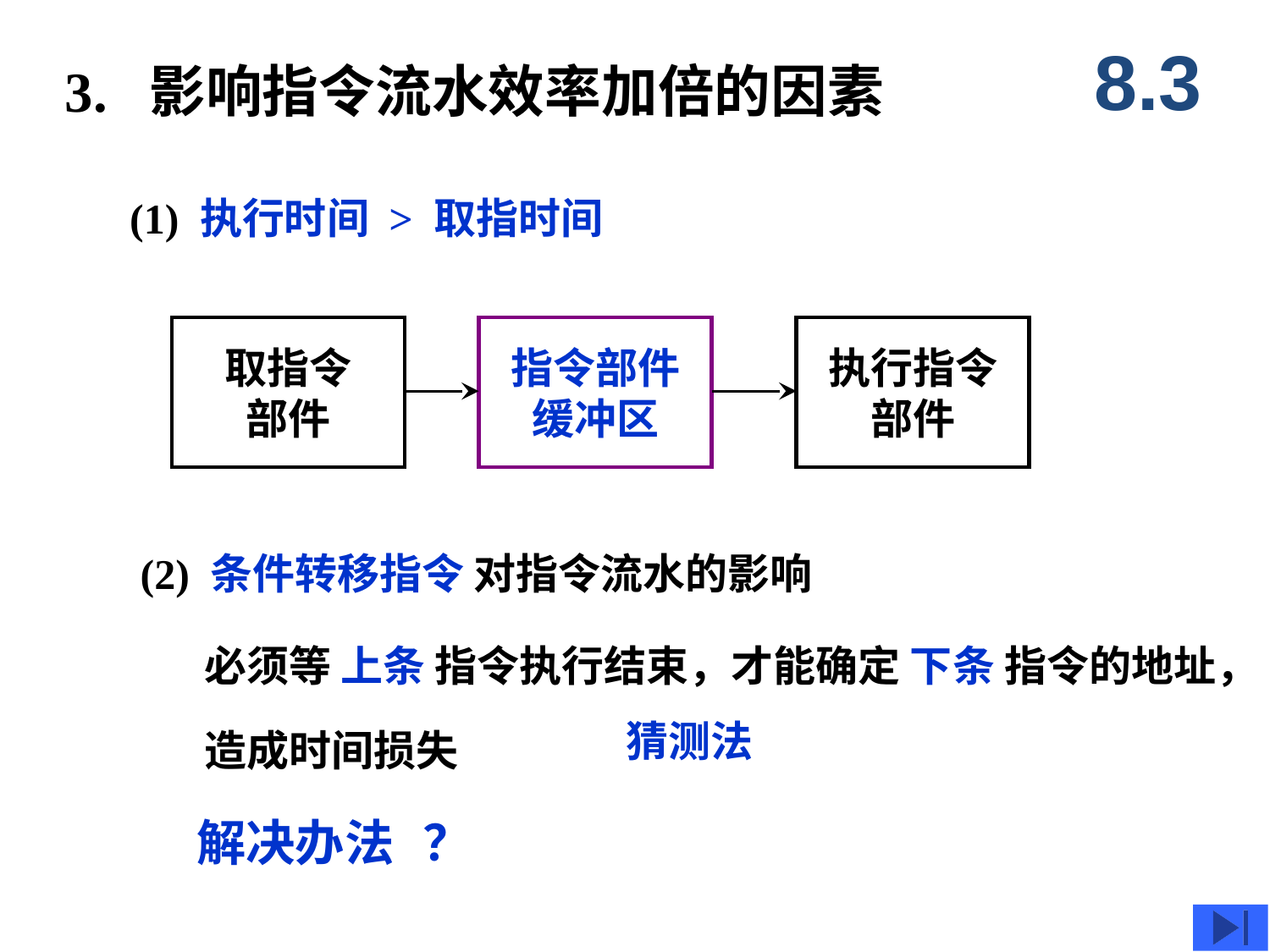

8.3
3.  影响指令流水效率加倍的因素
(1) 执行时间 > 取指时间
取指令
部件
指令部件
缓冲区
执行指令
部件

 (2) 条件转移指令 对指令流水的影响

 必须等 上条 指令执行结束，才能确定 下条 指令的地址，
 造成时间损失
猜测法
      解决办法   ？